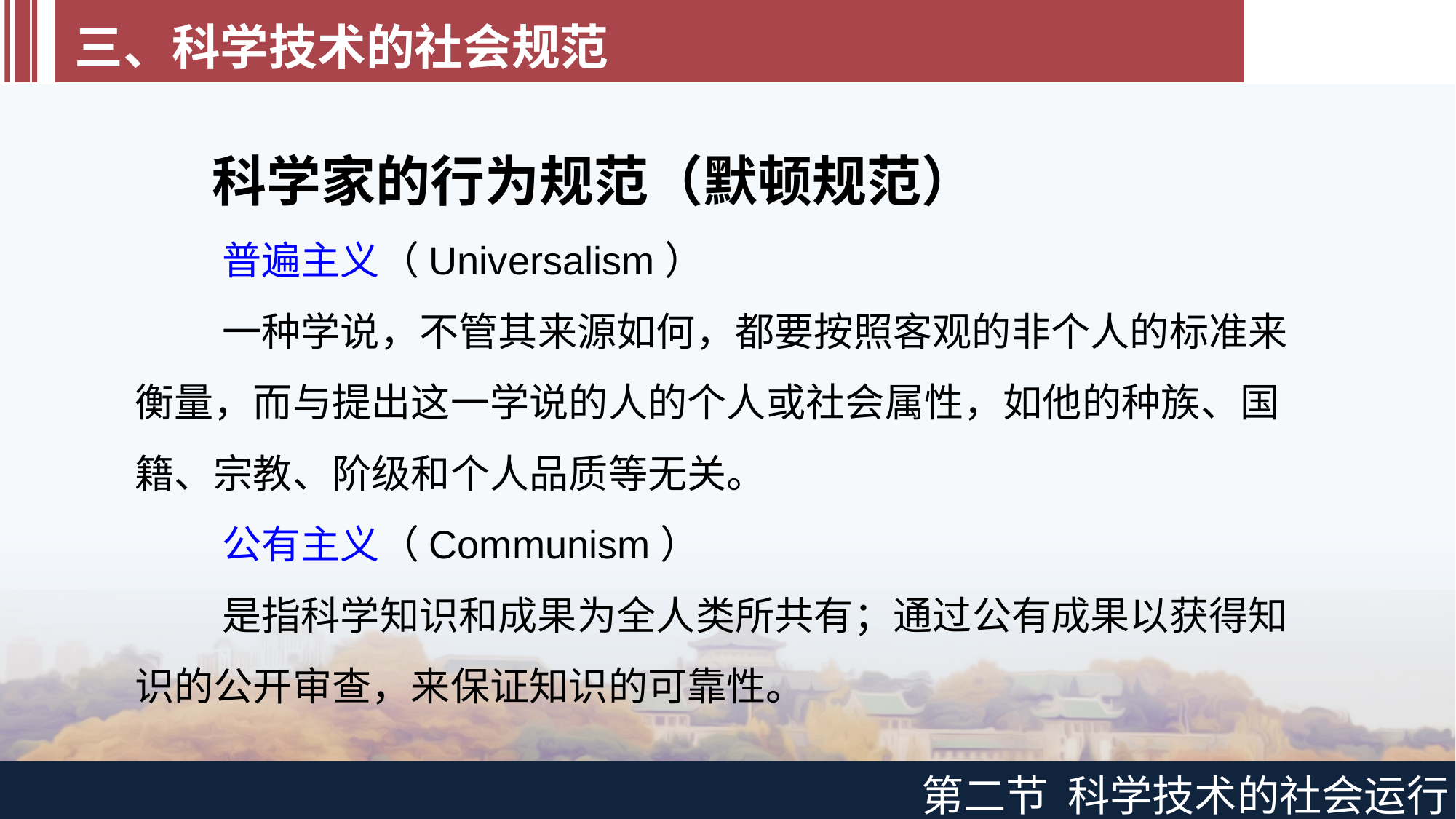

三、科学技术的社会规范
科学家的行为规范（默顿规范）
普遍主义（Universalism）
一种学说，不管其来源如何，都要按照客观的非个人的标准来衡量，而与提出这一学说的人的个人或社会属性，如他的种族、国籍、宗教、阶级和个人品质等无关。
公有主义（Communism）
是指科学知识和成果为全人类所共有；通过公有成果以获得知识的公开审查，来保证知识的可靠性。

第二节  科学技术的社会运行